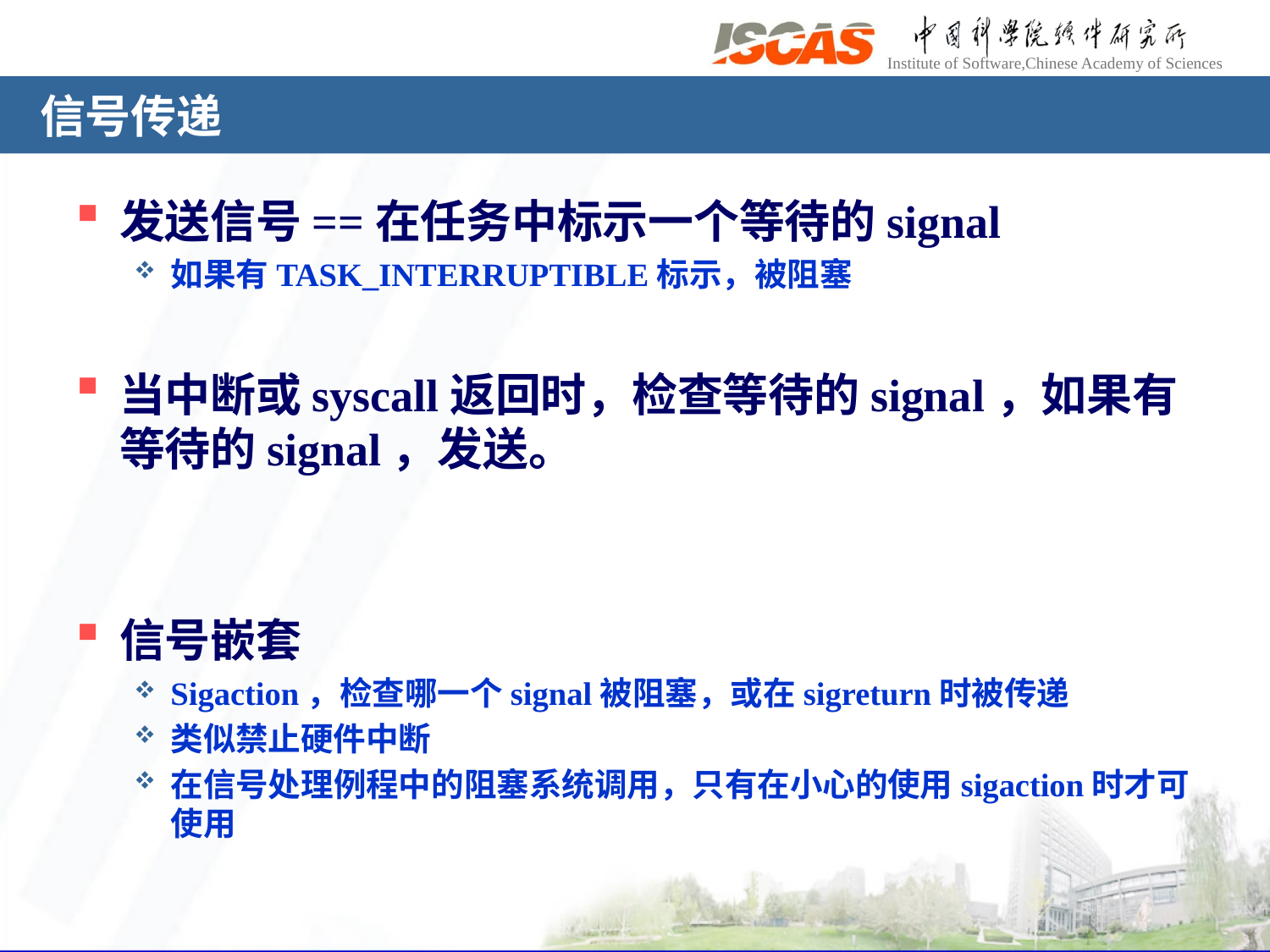

# 信号传递
发送信号==在任务中标示一个等待的signal
如果有TASK_INTERRUPTIBLE标示，被阻塞

当中断或syscall返回时，检查等待的signal，如果有等待的signal，发送。

信号嵌套
Sigaction，检查哪一个signal被阻塞，或在sigreturn时被传递
类似禁止硬件中断
在信号处理例程中的阻塞系统调用，只有在小心的使用sigaction时才可使用